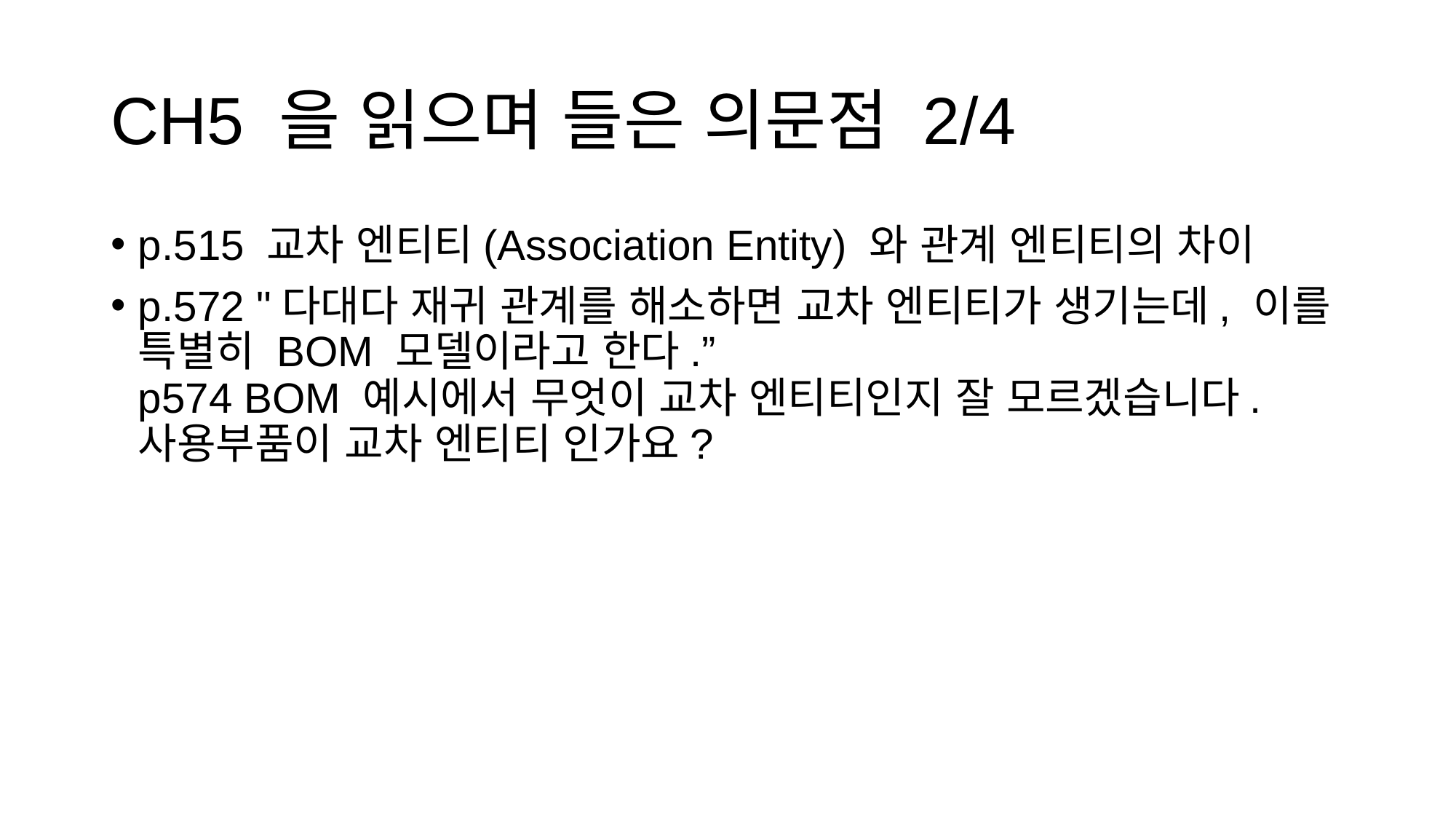

# CH5 을 읽으며 들은 의문점 2/4
p.515 교차 엔티티(Association Entity) 와 관계 엔티티의 차이
p.572 "다대다 재귀 관계를 해소하면 교차 엔티티가 생기는데, 이를 특별히 BOM 모델이라고 한다.”
p574 BOM 예시에서 무엇이 교차 엔티티인지 잘 모르겠습니다. 사용부품이 교차 엔티티 인가요?